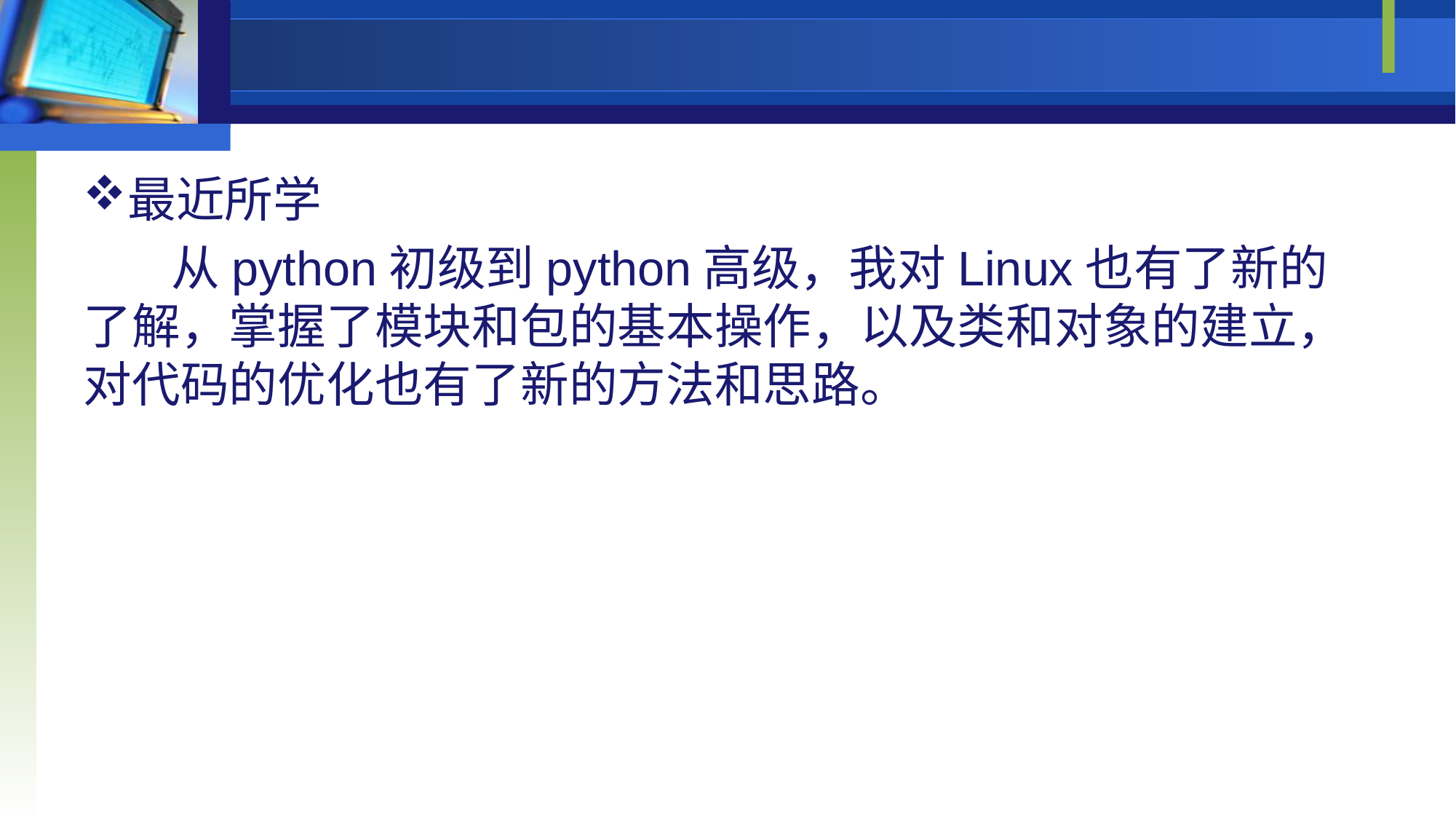

#
最近所学
       从python初级到python高级，我对Linux也有了新的了解，掌握了模块和包的基本操作，以及类和对象的建立，对代码的优化也有了新的方法和思路。